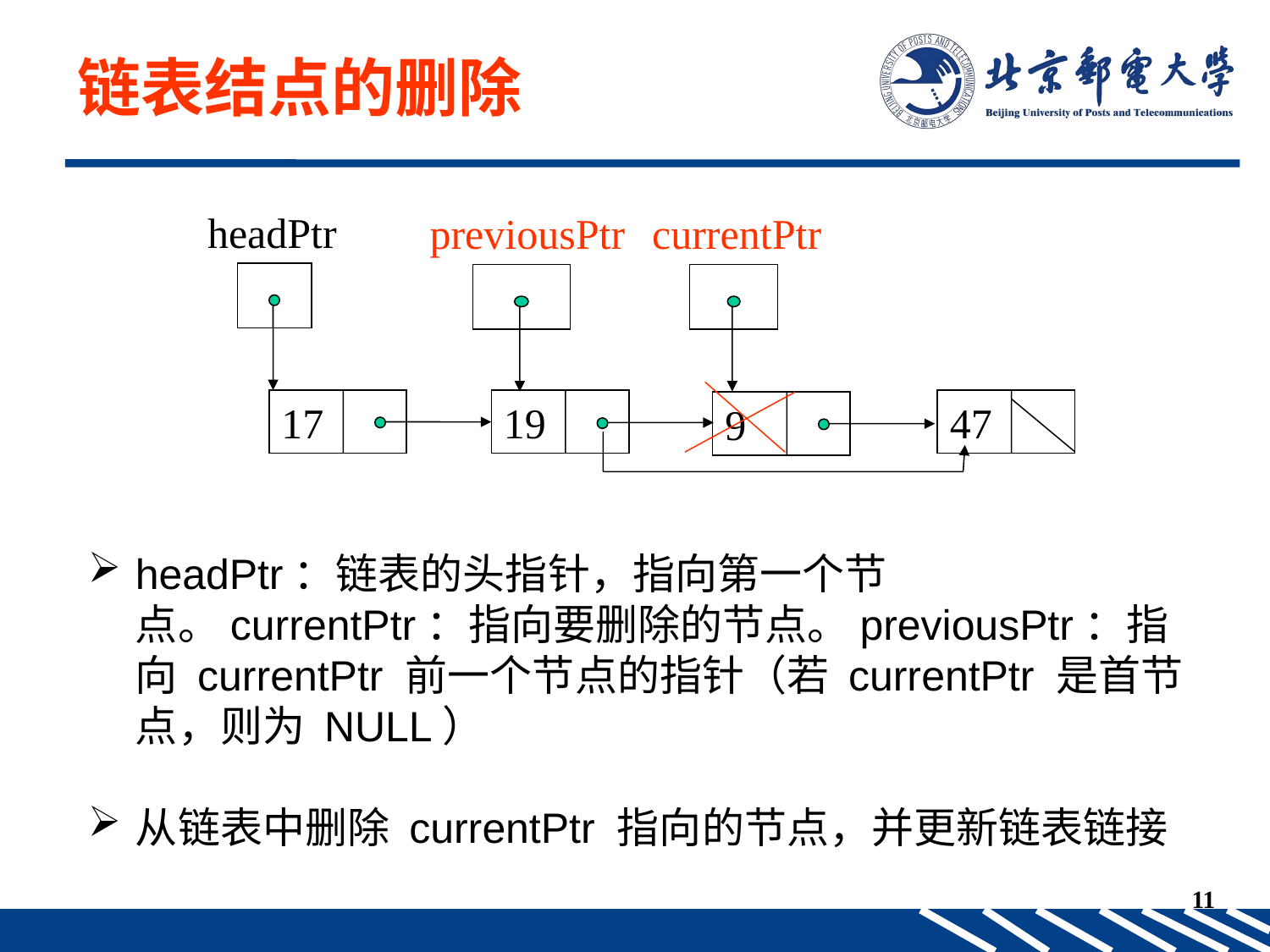

链表结点的删除
headPtr

previousPtr

currentPtr

17

19

47

9

headPtr：链表的头指针，指向第一个节点。currentPtr：指向要删除的节点。previousPtr：指向 currentPtr 前一个节点的指针（若 currentPtr 是首节点，则为 NULL）

从链表中删除 currentPtr 指向的节点，并更新链表链接

11